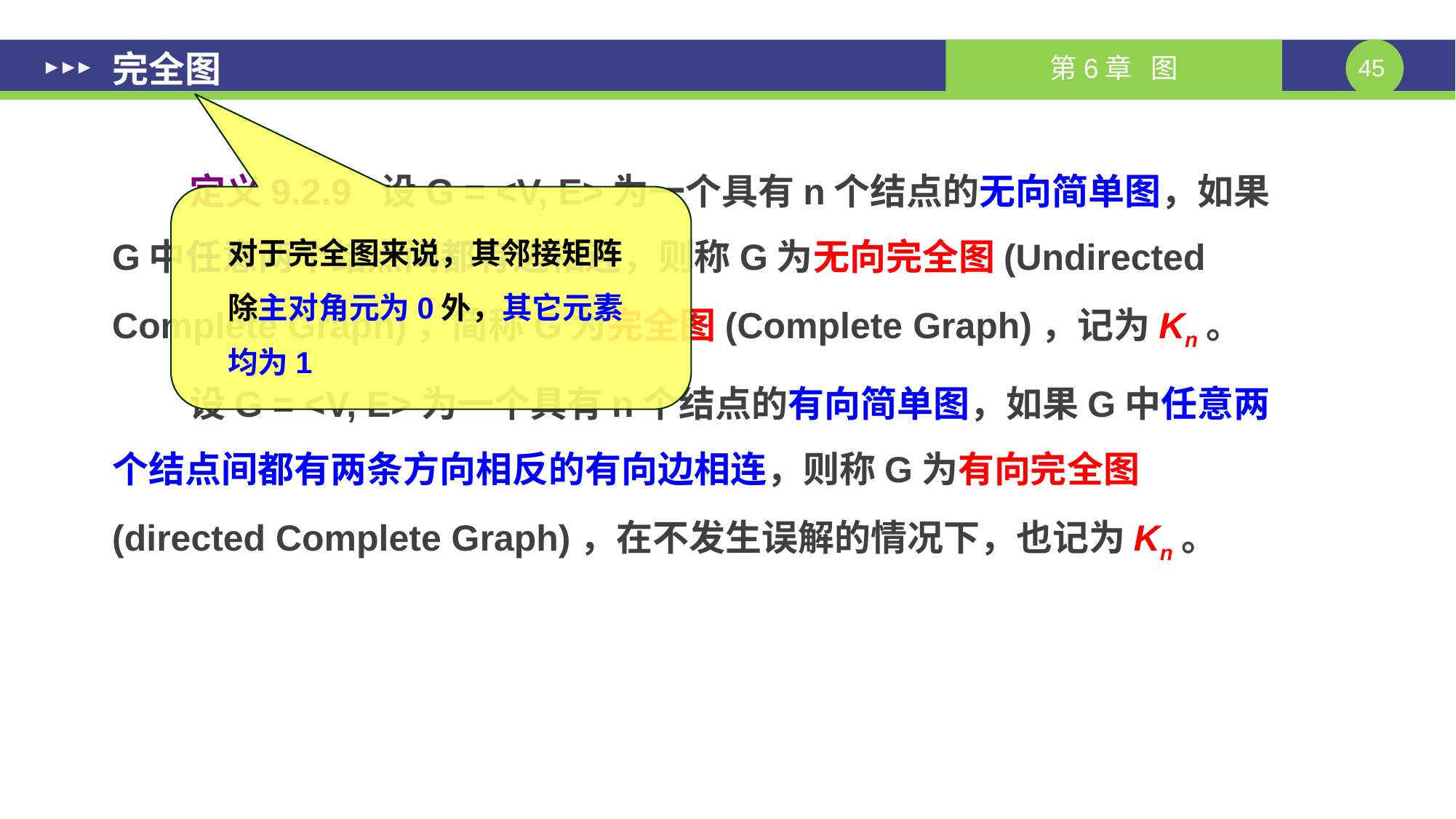

完全图
定义9.2.9  设G = <V, E>为一个具有n个结点的无向简单图，如果G中任意两个结点间都有边相连，则称G为无向完全图(Undirected Complete Graph)，简称G为完全图(Complete Graph)，记为Kn。
设G = <V, E>为一个具有n个结点的有向简单图，如果G中任意两个结点间都有两条方向相反的有向边相连，则称G为有向完全图(directed Complete Graph)，在不发生误解的情况下，也记为Kn。
对于完全图来说，其邻接矩阵除主对角元为0外，其它元素均为1